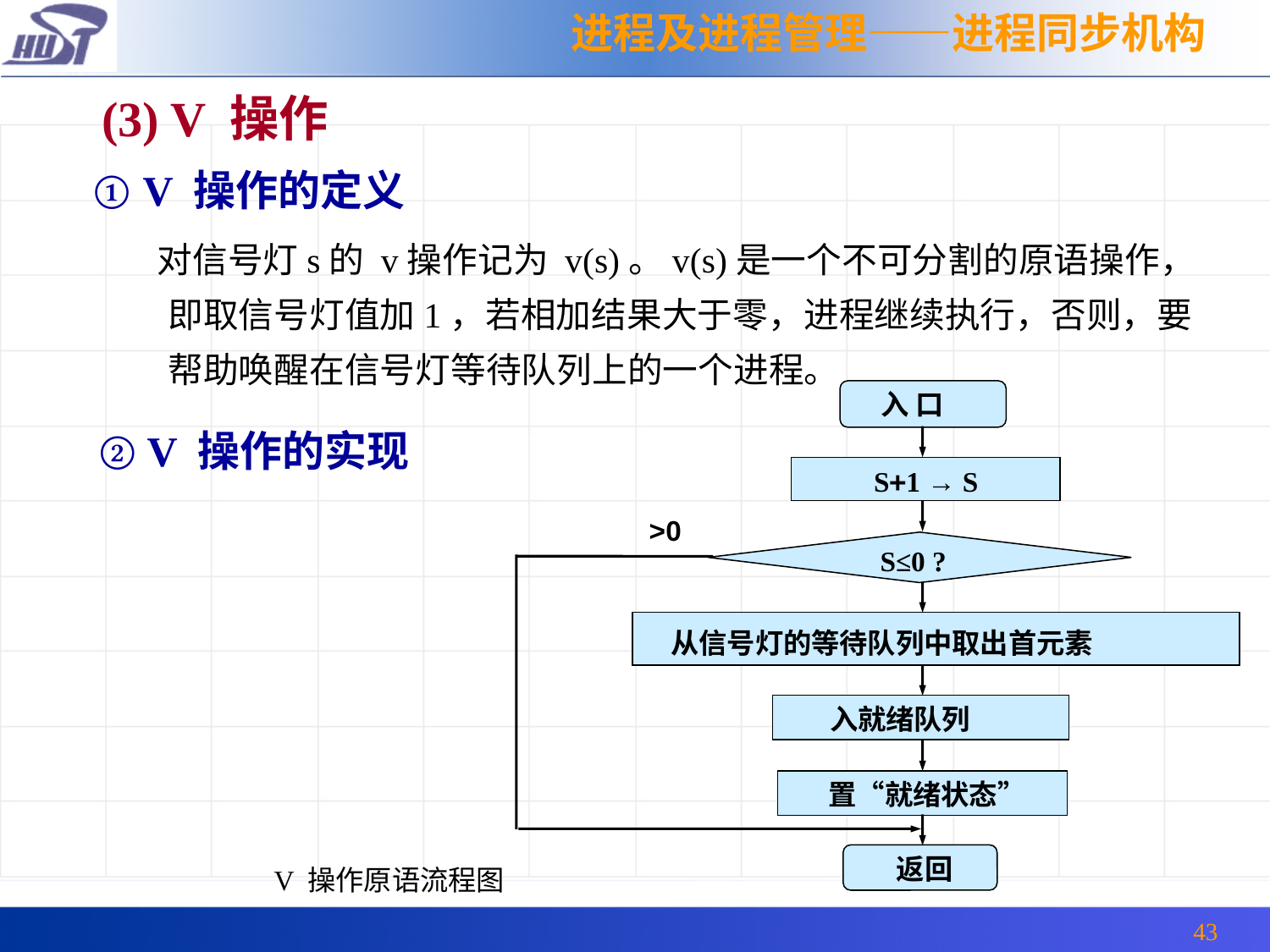

进程及进程管理——进程同步机构
(3) V 操作
① V 操作的定义
       对信号灯s的 v操作记为 v(s)。v(s)是一个不可分割的原语操作，即取信号灯值加1，若相加结果大于零，进程继续执行，否则，要帮助唤醒在信号灯等待队列上的一个进程。

  入 口

          S+1 → S

>0

      S≤0 ?

   从信号灯的等待队列中取出首元素

      入就绪队列

     置“就绪状态”

 返回
② V 操作的实现
V 操作原语流程图
43